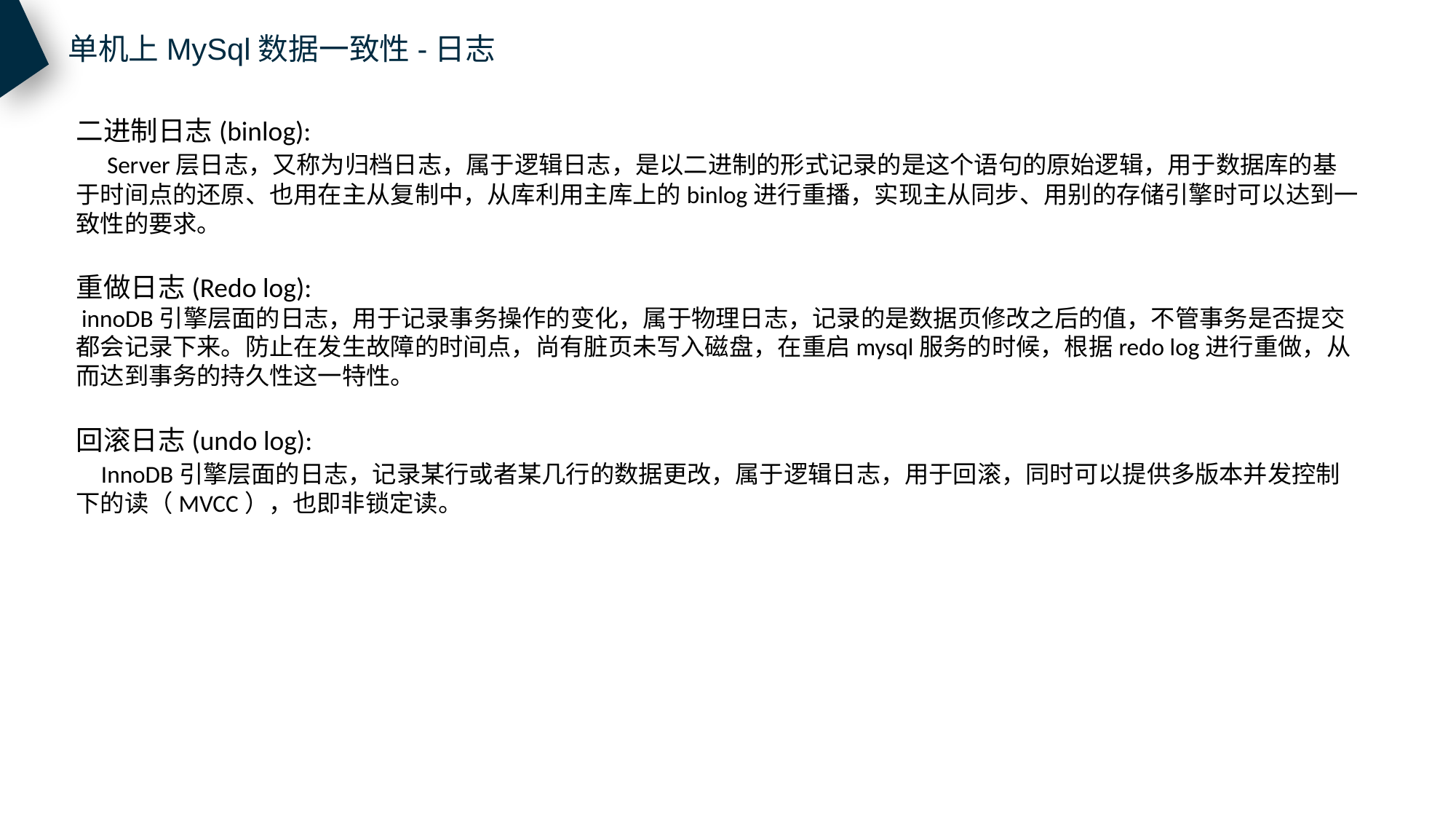

单机上MySql数据一致性-日志
二进制日志(binlog):
     Server层日志，又称为归档日志，属于逻辑日志，是以二进制的形式记录的是这个语句的原始逻辑，用于数据库的基于时间点的还原、也用在主从复制中，从库利用主库上的binlog进行重播，实现主从同步、用别的存储引擎时可以达到一致性的要求。

重做日志(Redo log):
 innoDB引擎层面的日志，用于记录事务操作的变化，属于物理日志，记录的是数据页修改之后的值，不管事务是否提交都会记录下来。防止在发生故障的时间点，尚有脏页未写入磁盘，在重启mysql服务的时候，根据redo log进行重做，从而达到事务的持久性这一特性。

回滚日志(undo log):
    InnoDB引擎层面的日志，记录某行或者某几行的数据更改，属于逻辑日志，用于回滚，同时可以提供多版本并发控制下的读（MVCC），也即非锁定读。